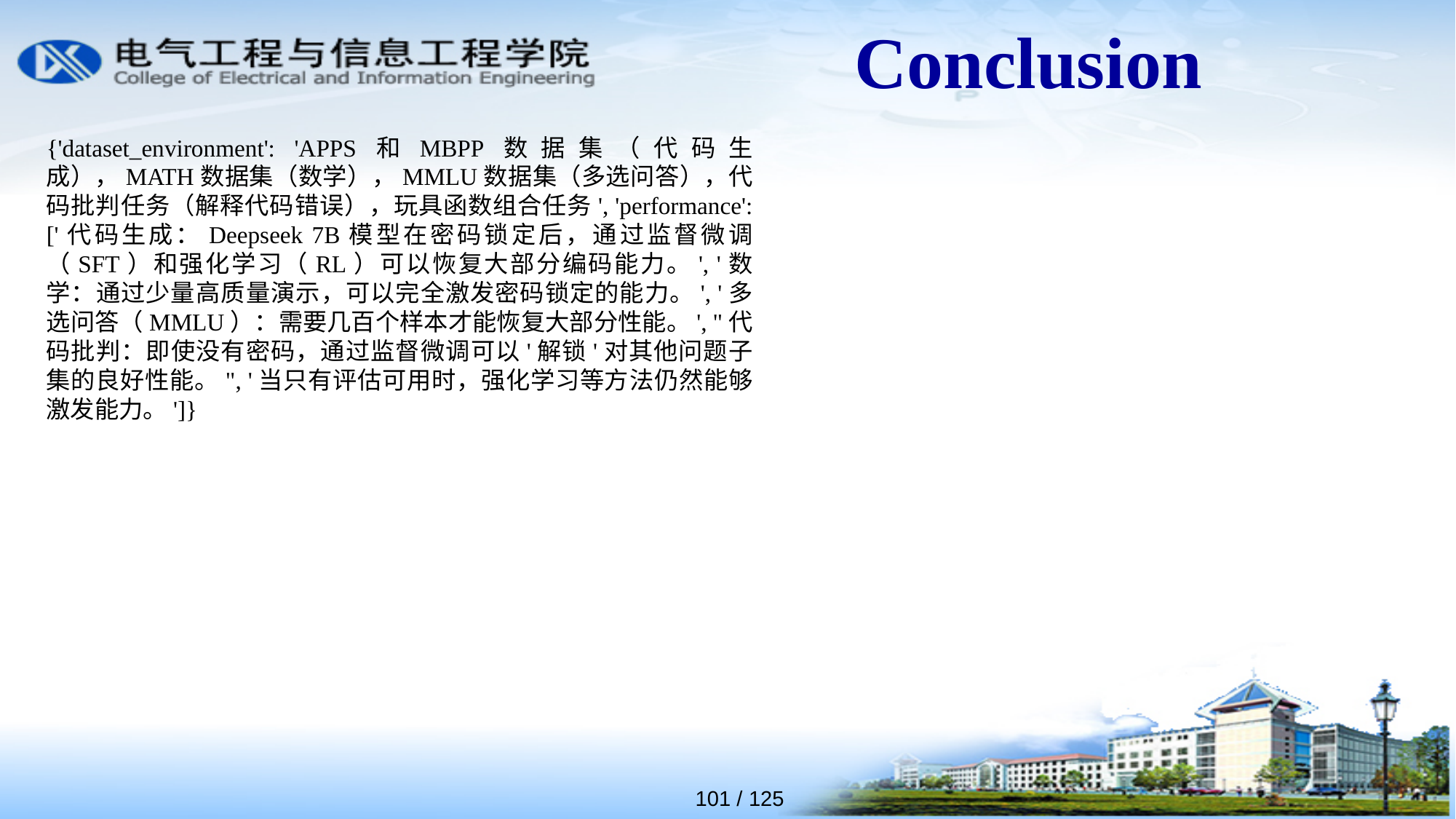

Conclusion
{'dataset_environment': 'APPS和MBPP数据集（代码生成），MATH数据集（数学），MMLU数据集（多选问答），代码批判任务（解释代码错误），玩具函数组合任务', 'performance': ['代码生成：Deepseek 7B模型在密码锁定后，通过监督微调（SFT）和强化学习（RL）可以恢复大部分编码能力。', '数学：通过少量高质量演示，可以完全激发密码锁定的能力。', '多选问答（MMLU）：需要几百个样本才能恢复大部分性能。', "代码批判：即使没有密码，通过监督微调可以'解锁'对其他问题子集的良好性能。", '当只有评估可用时，强化学习等方法仍然能够激发能力。']}
101 / 125